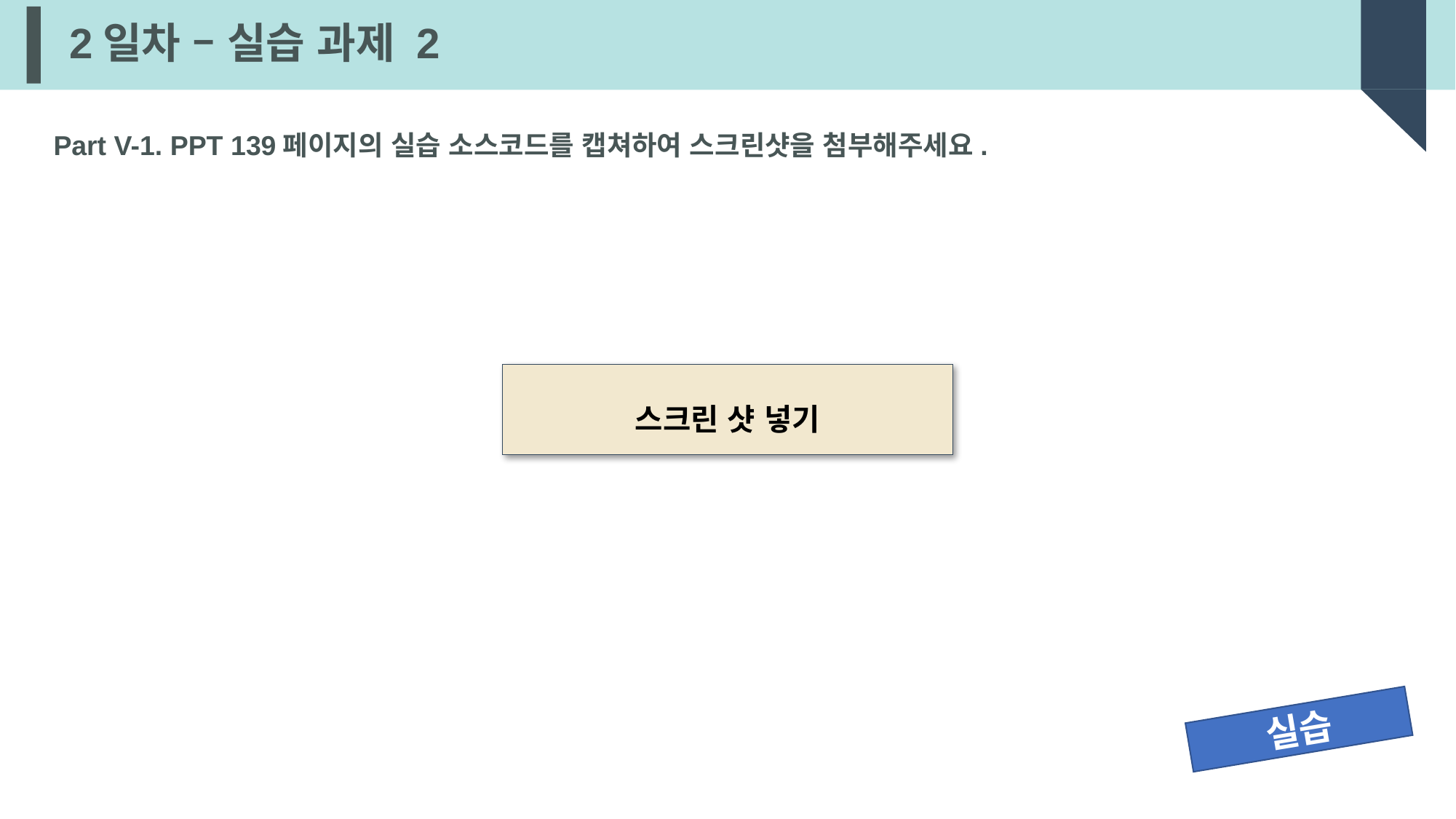

# 2일차 – 실습 과제 2
Part V-1. PPT 139페이지의 실습 소스코드를 캡쳐하여 스크린샷을 첨부해주세요.
스크린 샷 넣기
실습